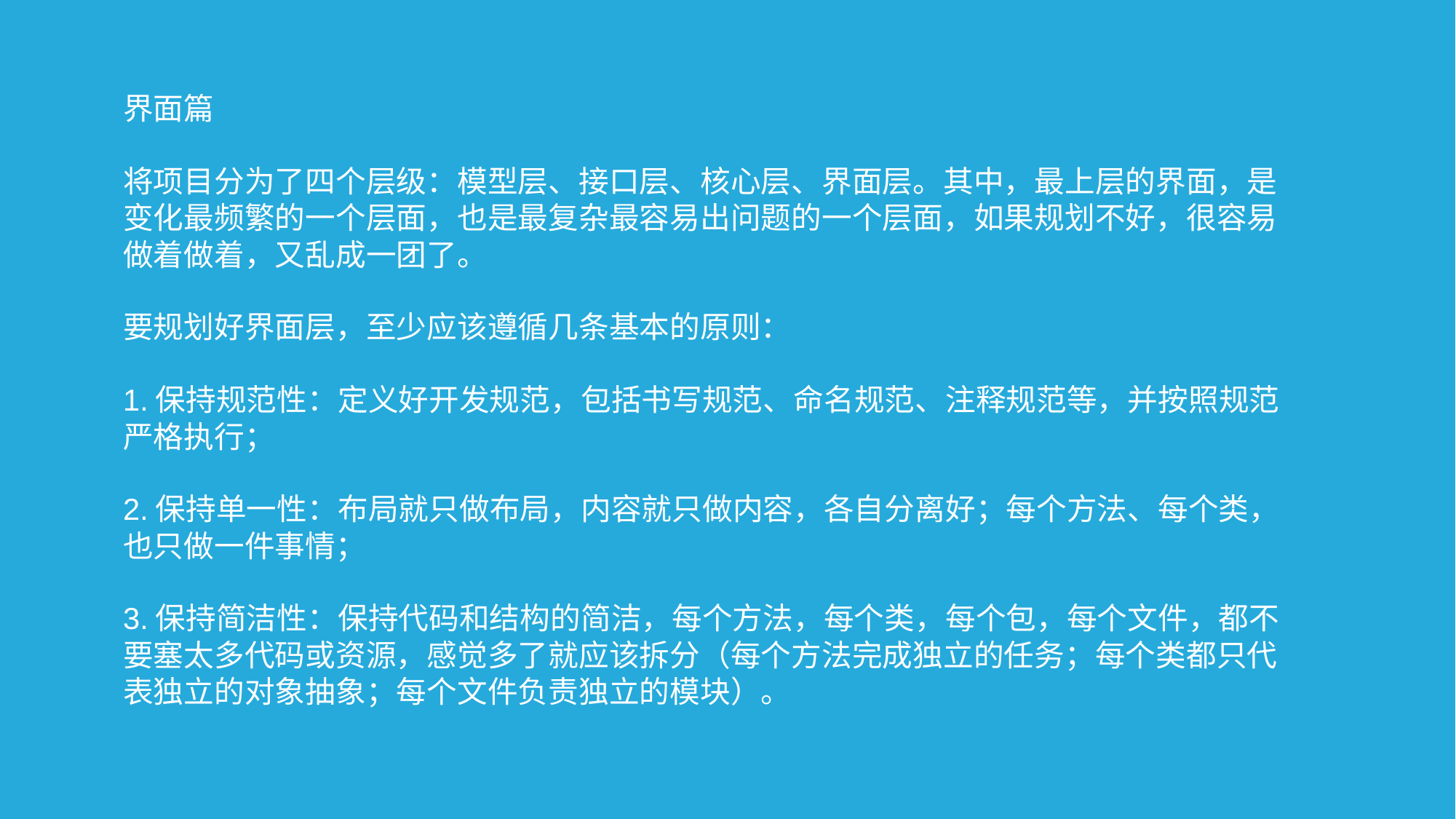

界面篇

将项目分为了四个层级：模型层、接口层、核心层、界面层。其中，最上层的界面，是变化最频繁的一个层面，也是最复杂最容易出问题的一个层面，如果规划不好，很容易做着做着，又乱成一团了。

要规划好界面层，至少应该遵循几条基本的原则：

1.保持规范性：定义好开发规范，包括书写规范、命名规范、注释规范等，并按照规范严格执行；

2.保持单一性：布局就只做布局，内容就只做内容，各自分离好；每个方法、每个类，也只做一件事情；

3.保持简洁性：保持代码和结构的简洁，每个方法，每个类，每个包，每个文件，都不要塞太多代码或资源，感觉多了就应该拆分（每个方法完成独立的任务；每个类都只代表独立的对象抽象；每个文件负责独立的模块）。